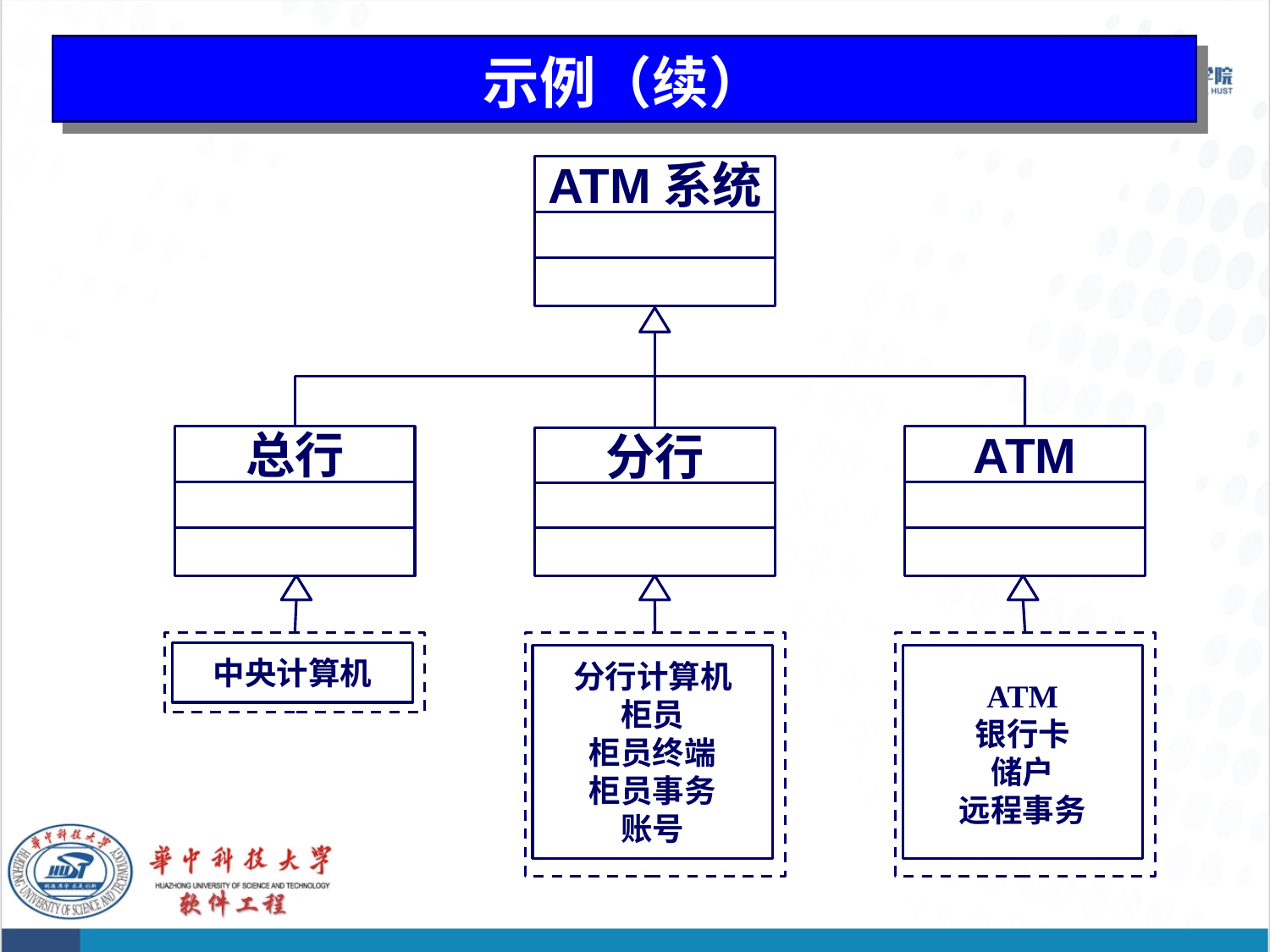

# 示例（续）
ATM系统

总行

ATM

分行

中央计算机

分行计算机
柜员
柜员终端
柜员事务
账号

ATM
银行卡
储户
远程事务